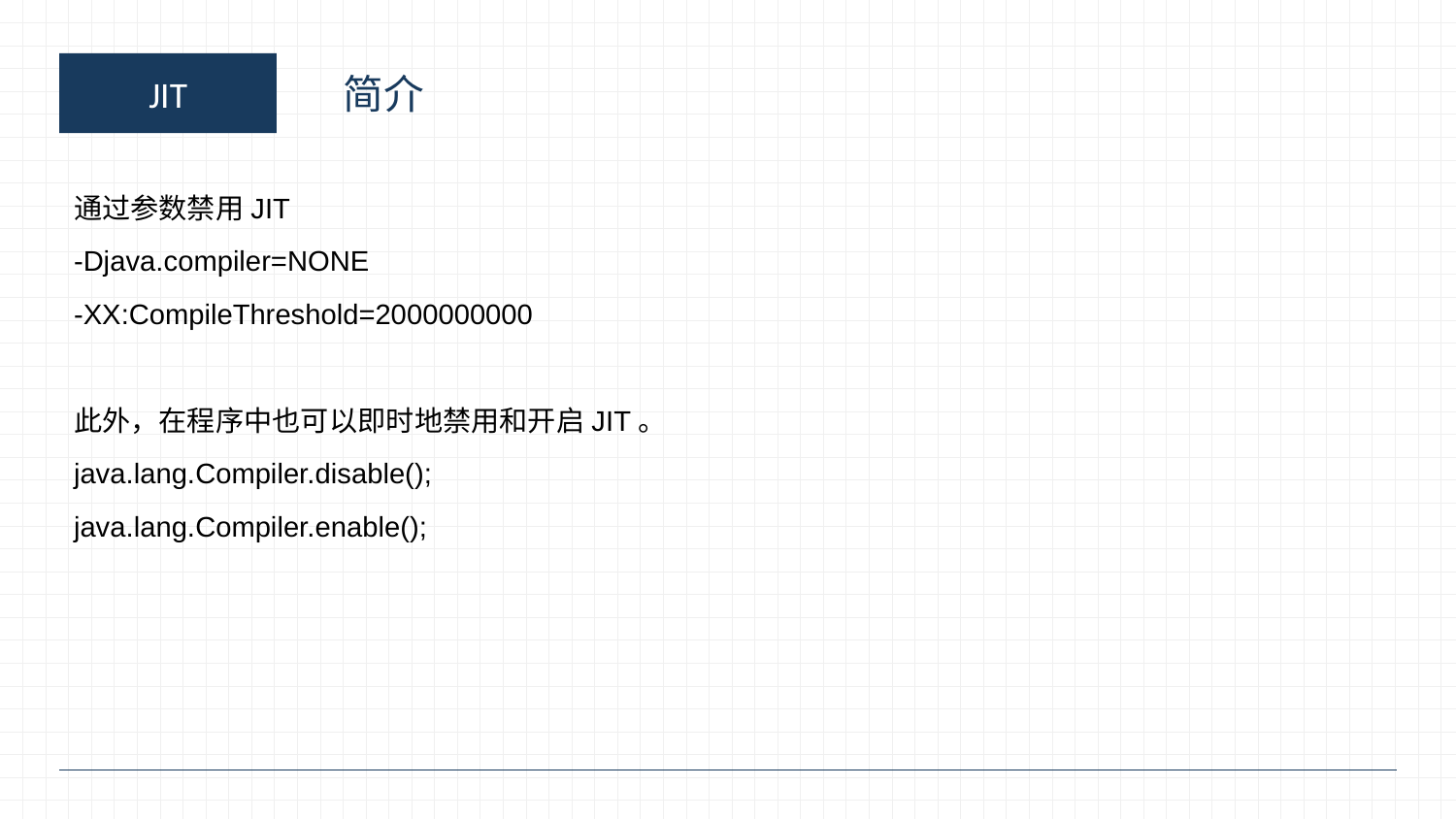

JIT
简介
通过参数禁用JIT
-Djava.compiler=NONE
-XX:CompileThreshold=2000000000

此外，在程序中也可以即时地禁用和开启JIT。
java.lang.Compiler.disable();
java.lang.Compiler.enable();